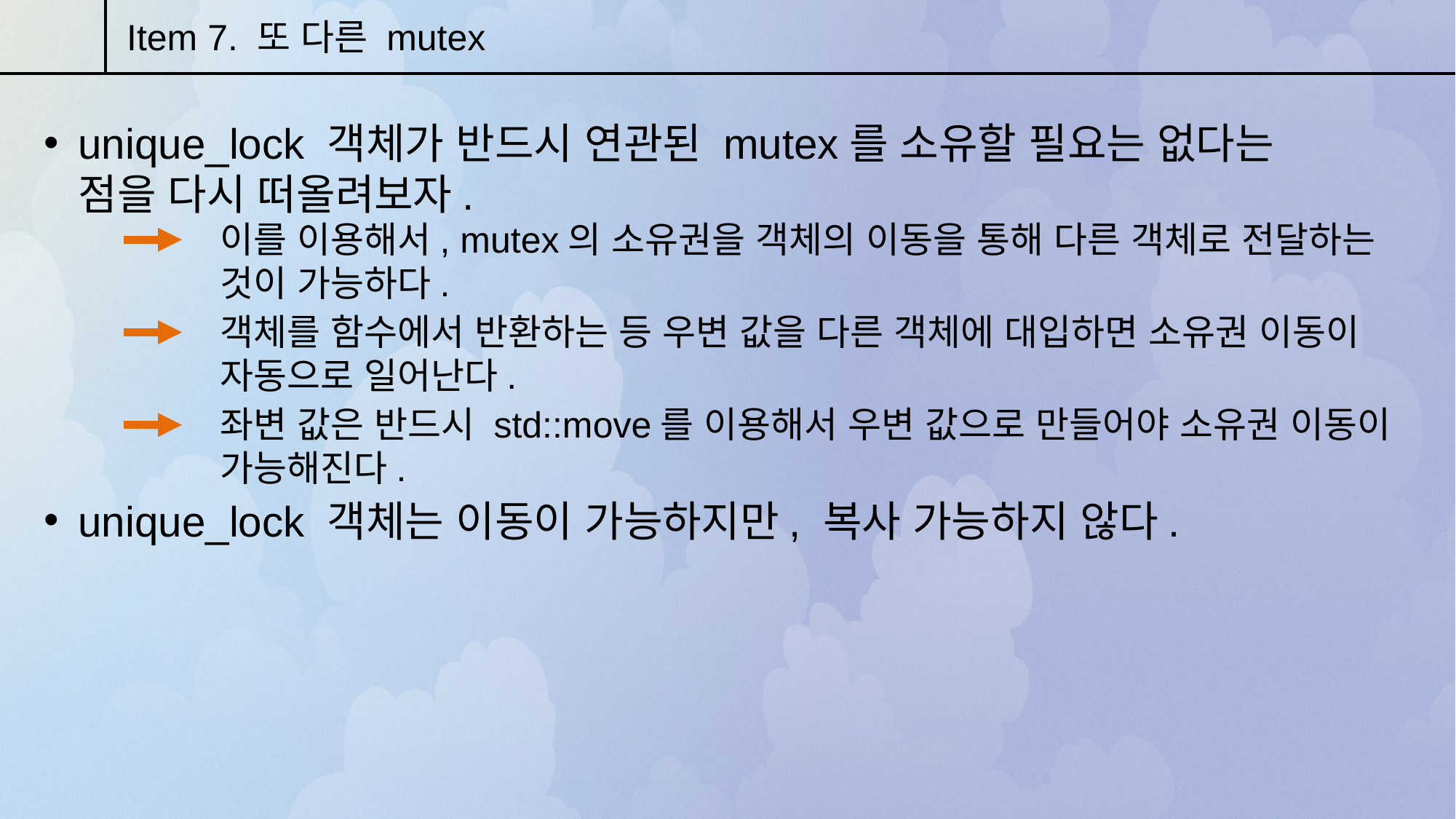

Item 7. 또 다른 mutex
unique_lock 객체가 반드시 연관된 mutex를 소유할 필요는 없다는 점을 다시 떠올려보자.
이를 이용해서, mutex의 소유권을 객체의 이동을 통해 다른 객체로 전달하는 것이 가능하다.
객체를 함수에서 반환하는 등 우변 값을 다른 객체에 대입하면 소유권 이동이 자동으로 일어난다.
좌변 값은 반드시 std::move를 이용해서 우변 값으로 만들어야 소유권 이동이 가능해진다.
unique_lock 객체는 이동이 가능하지만, 복사 가능하지 않다.